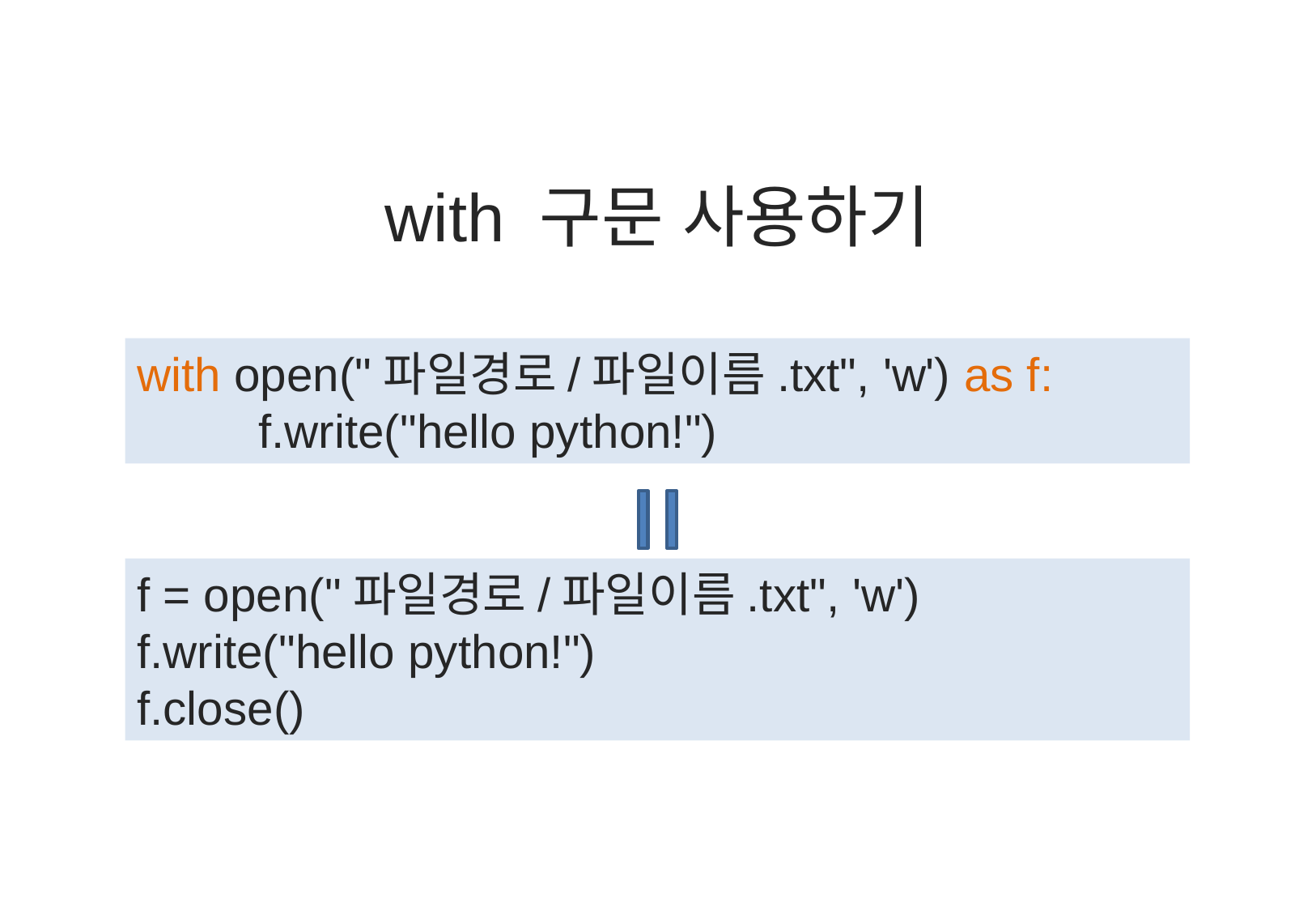

with 구문 사용하기
with open("파일경로/파일이름.txt", 'w') as f:
	f.write("hello python!")

f = open("파일경로/파일이름.txt", 'w')
f.write("hello python!")
f.close()